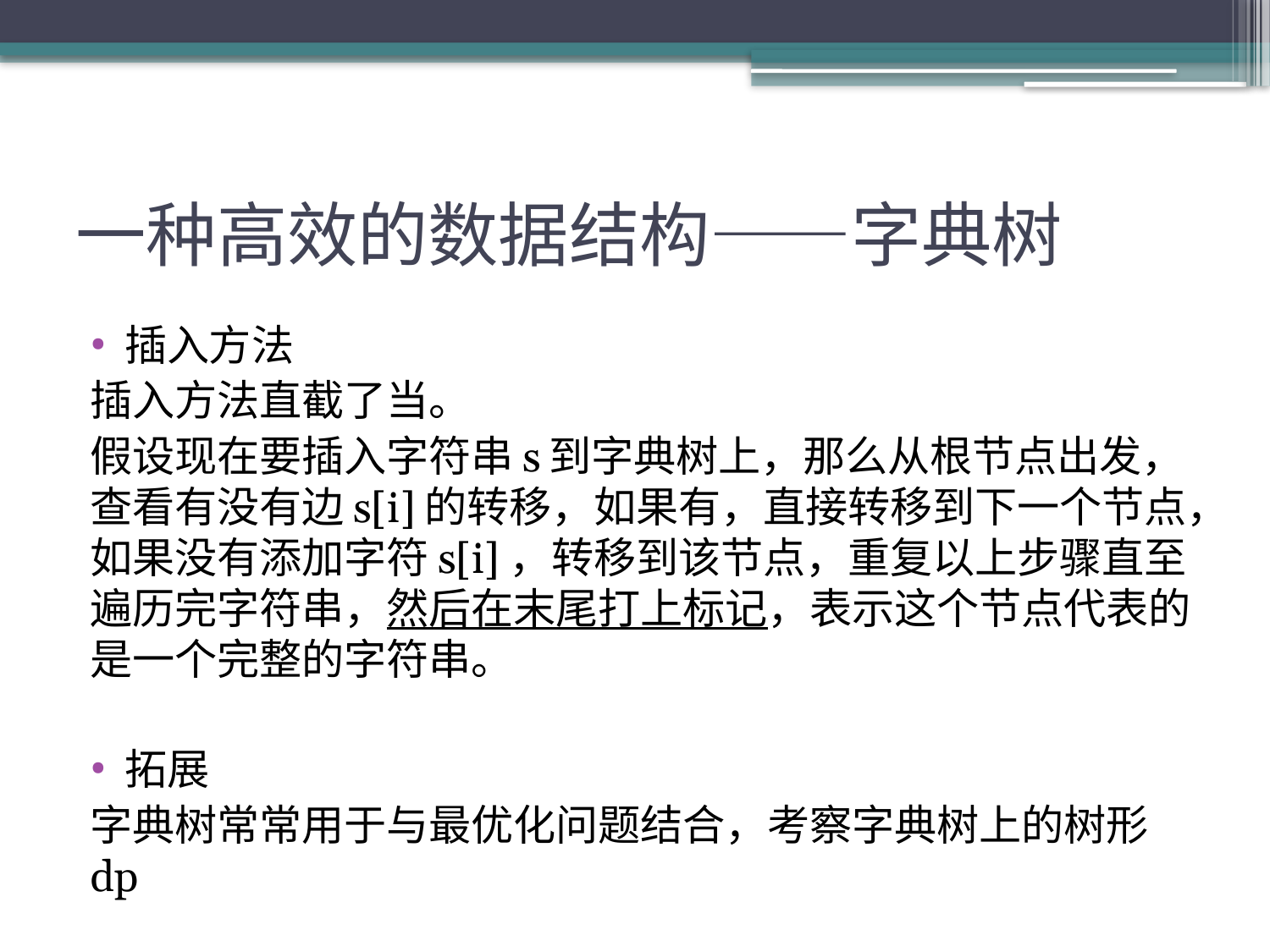

# 一种高效的数据结构——字典树
插入方法
插入方法直截了当。
假设现在要插入字符串s到字典树上，那么从根节点出发，查看有没有边s[i]的转移，如果有，直接转移到下一个节点，如果没有添加字符s[i]，转移到该节点，重复以上步骤直至遍历完字符串，然后在末尾打上标记，表示这个节点代表的是一个完整的字符串。

拓展
字典树常常用于与最优化问题结合，考察字典树上的树形dp